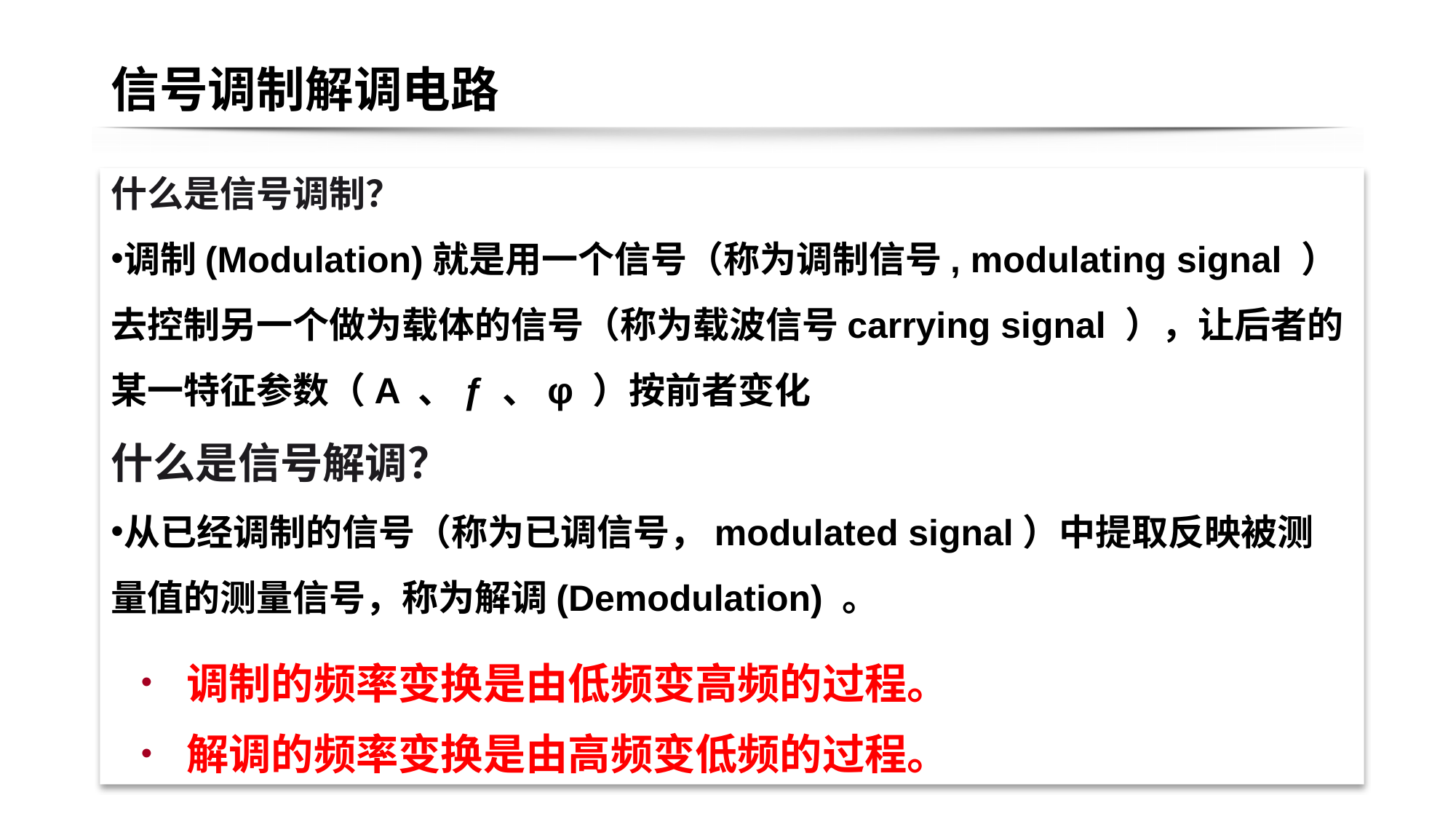

# 信号调制解调电路
什么是信号调制？
调制(Modulation)就是用一个信号（称为调制信号, modulating signal ）去控制另一个做为载体的信号（称为载波信号carrying signal ），让后者的某一特征参数（A 、ƒ 、φ ）按前者变化
什么是信号解调？
从已经调制的信号（称为已调信号，modulated signal）中提取反映被测量值的测量信号，称为解调(Demodulation) 。
 调制的频率变换是由低频变高频的过程。
 解调的频率变换是由高频变低频的过程。